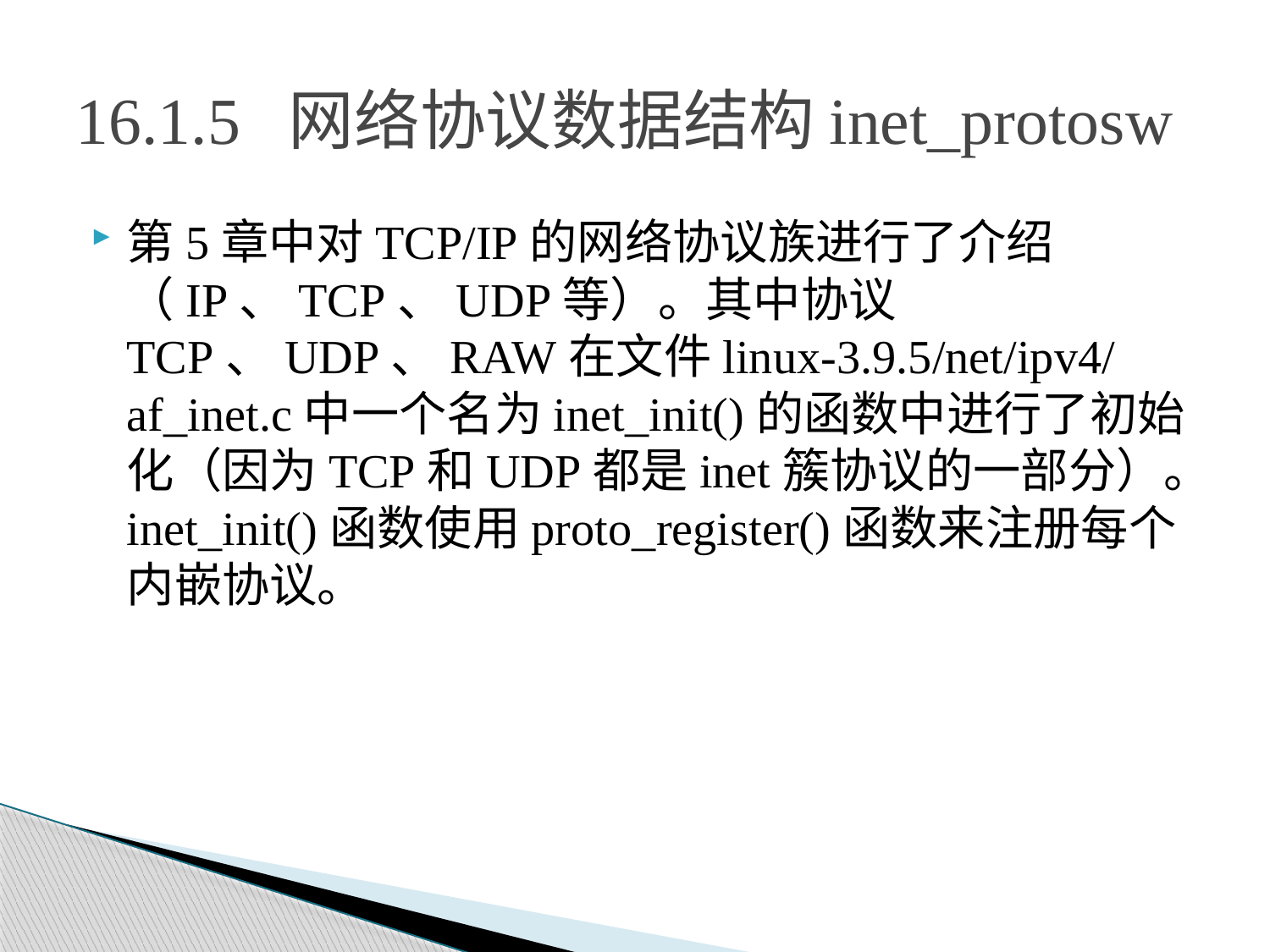

# 16.1.5  网络协议数据结构inet_protosw
第5章中对TCP/IP的网络协议族进行了介绍（IP、TCP、UDP等）。其中协议TCP、UDP、RAW在文件linux-3.9.5/net/ipv4/af_inet.c中一个名为inet_init()的函数中进行了初始化（因为TCP和UDP都是inet簇协议的一部分）。inet_init()函数使用proto_register()函数来注册每个内嵌协议。